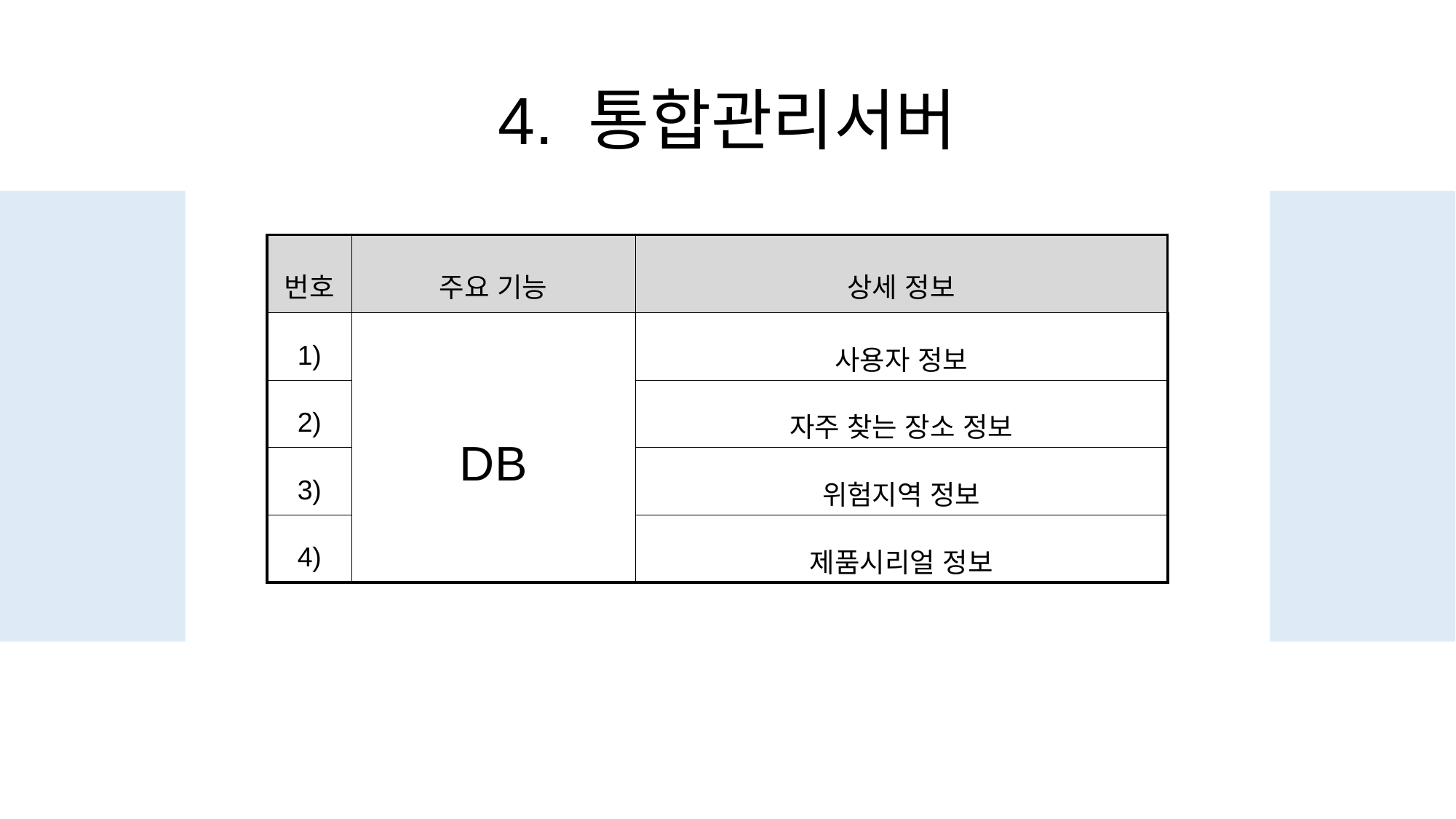

# 4. 통합관리서버

| 번호 | 주요 기능 | 상세 정보 |
| --- | --- | --- |
| 1) | DB | 사용자 정보 |
| 2) |  | 자주 찾는 장소 정보 |
| 3) |  | 위험지역 정보 |
| 4) |  | 제품시리얼 정보 |